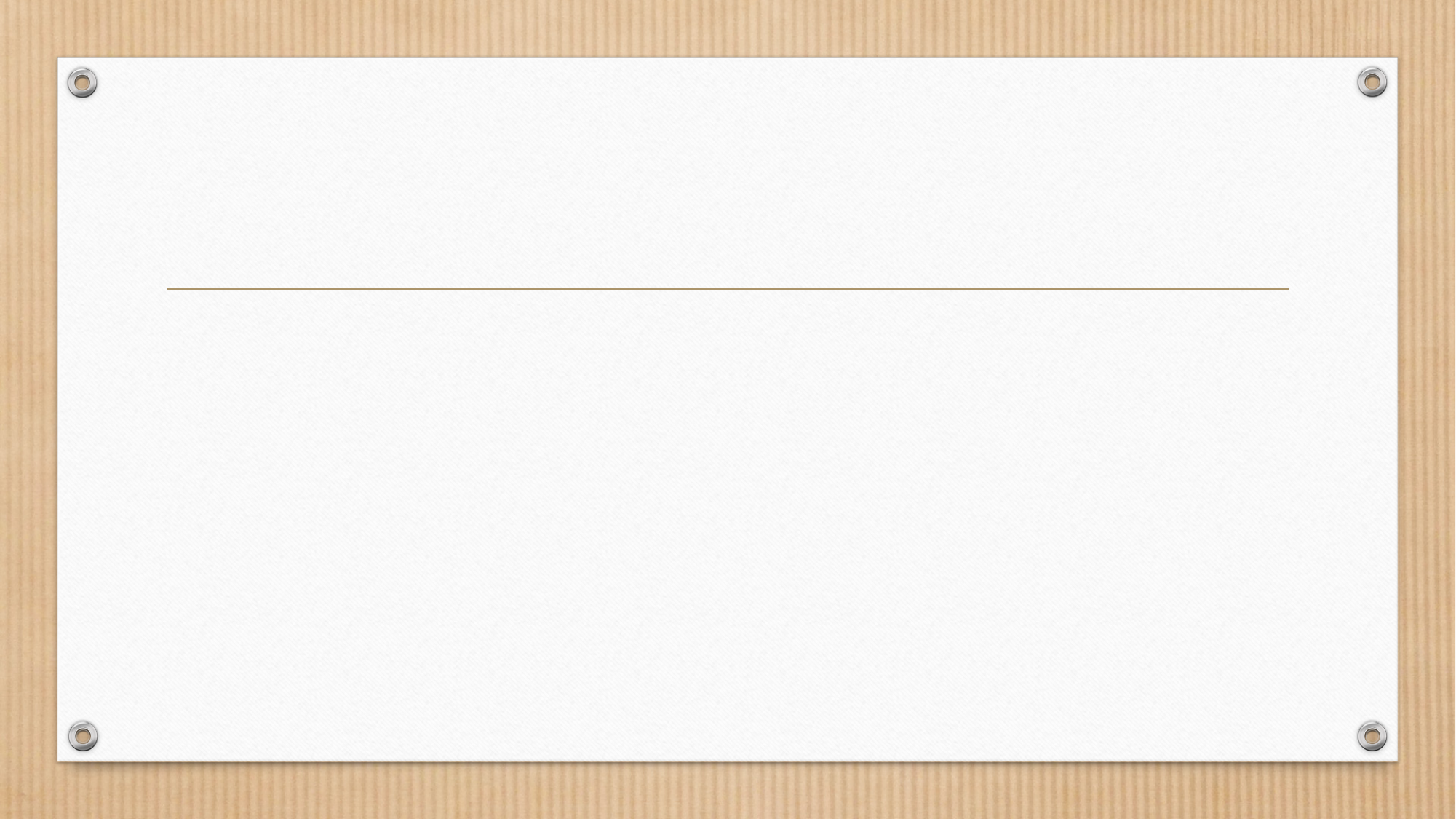

#
LotFrontage: Linear feet of street
LotFrontage: 부동산과 연결된
connected to property
도로와의 거리
LotArea: Lot size in square feet
장소 : 장소의 크기(sf)
Street: Type of road access to property
거리: 부동산과 연결된 도로의 종류
Grvl	Gravel	       Pave	Paved
Grvl	비포장	Pave	포장
Alley: Type of alley access to property
골목: 부동산과 인접한 골목의 종류
Grvl	Gravel       Pave	Paved
Grvl	비포장	Pave	포장
NA 	No alley access
NA		골목길 없음.